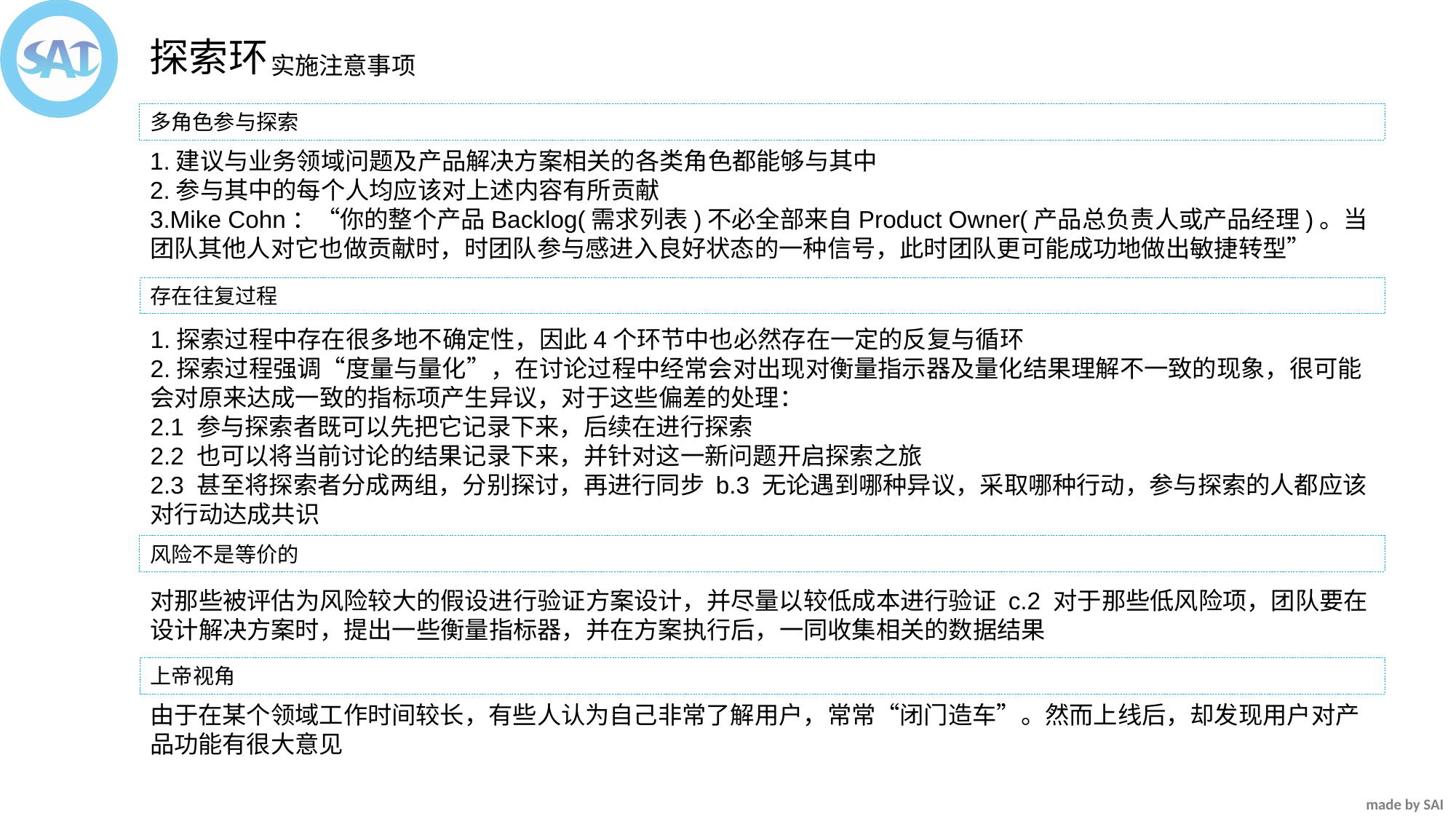

探索环
实施注意事项
多角色参与探索
1.建议与业务领域问题及产品解决方案相关的各类角色都能够与其中
2.参与其中的每个人均应该对上述内容有所贡献
3.Mike Cohn：“你的整个产品Backlog(需求列表)不必全部来自Product Owner(产品总负责人或产品经理)。当团队其他人对它也做贡献时，时团队参与感进入良好状态的一种信号，此时团队更可能成功地做出敏捷转型”
存在往复过程
1.探索过程中存在很多地不确定性，因此4个环节中也必然存在一定的反复与循环
2.探索过程强调“度量与量化”，在讨论过程中经常会对出现对衡量指示器及量化结果理解不一致的现象，很可能会对原来达成一致的指标项产生异议，对于这些偏差的处理：
2.1 参与探索者既可以先把它记录下来，后续在进行探索
2.2 也可以将当前讨论的结果记录下来，并针对这一新问题开启探索之旅
2.3 甚至将探索者分成两组，分别探讨，再进行同步 b.3 无论遇到哪种异议，采取哪种行动，参与探索的人都应该对行动达成共识
风险不是等价的
对那些被评估为风险较大的假设进行验证方案设计，并尽量以较低成本进行验证 c.2 对于那些低风险项，团队要在设计解决方案时，提出一些衡量指标器，并在方案执行后，一同收集相关的数据结果
上帝视角
由于在某个领域工作时间较长，有些人认为自己非常了解用户，常常“闭门造车”。然而上线后，却发现用户对产品功能有很大意见